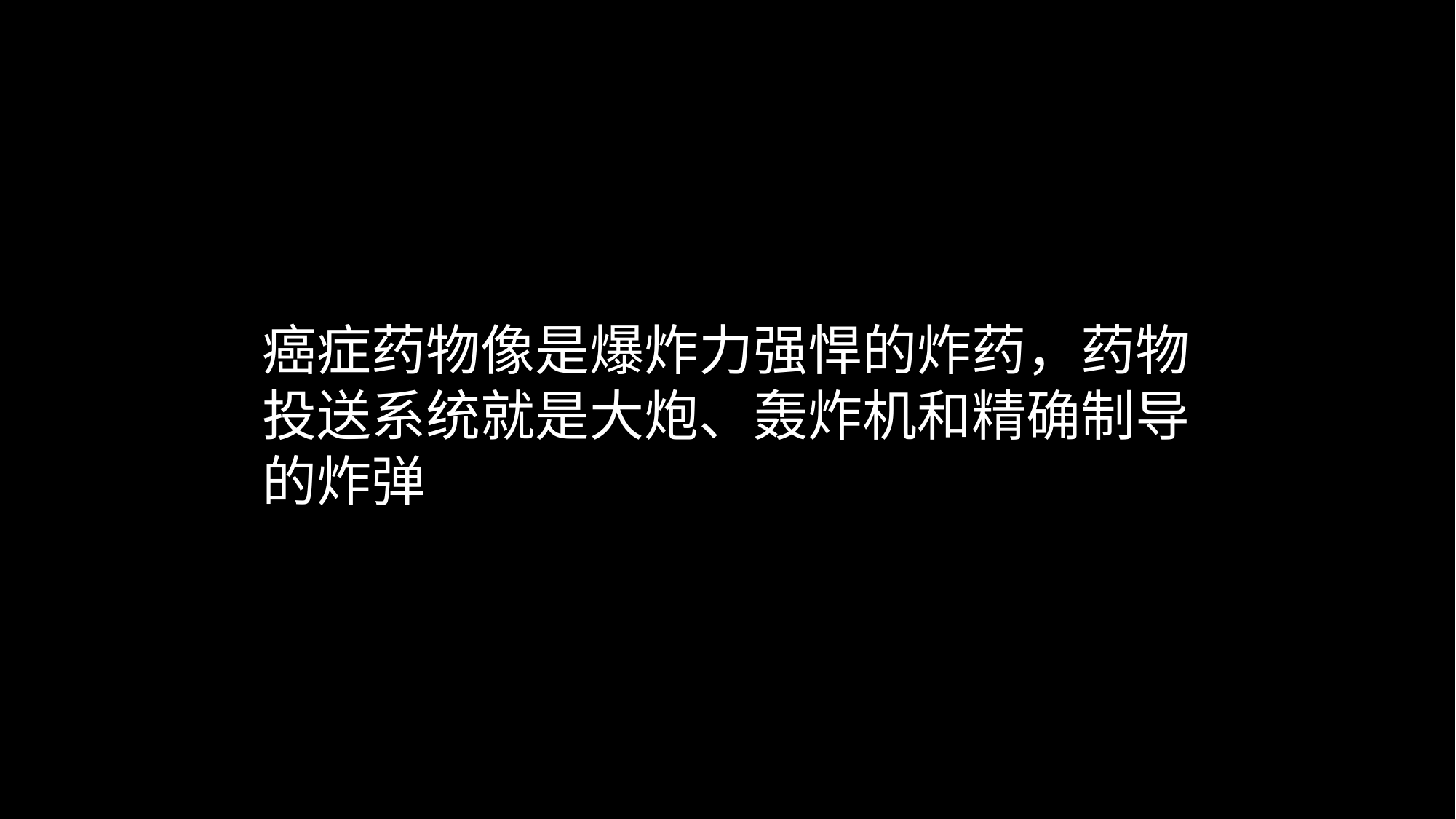

癌症药物像是爆炸力强悍的炸药，药物投送系统就是大炮、轰炸机和精确制导的炸弹